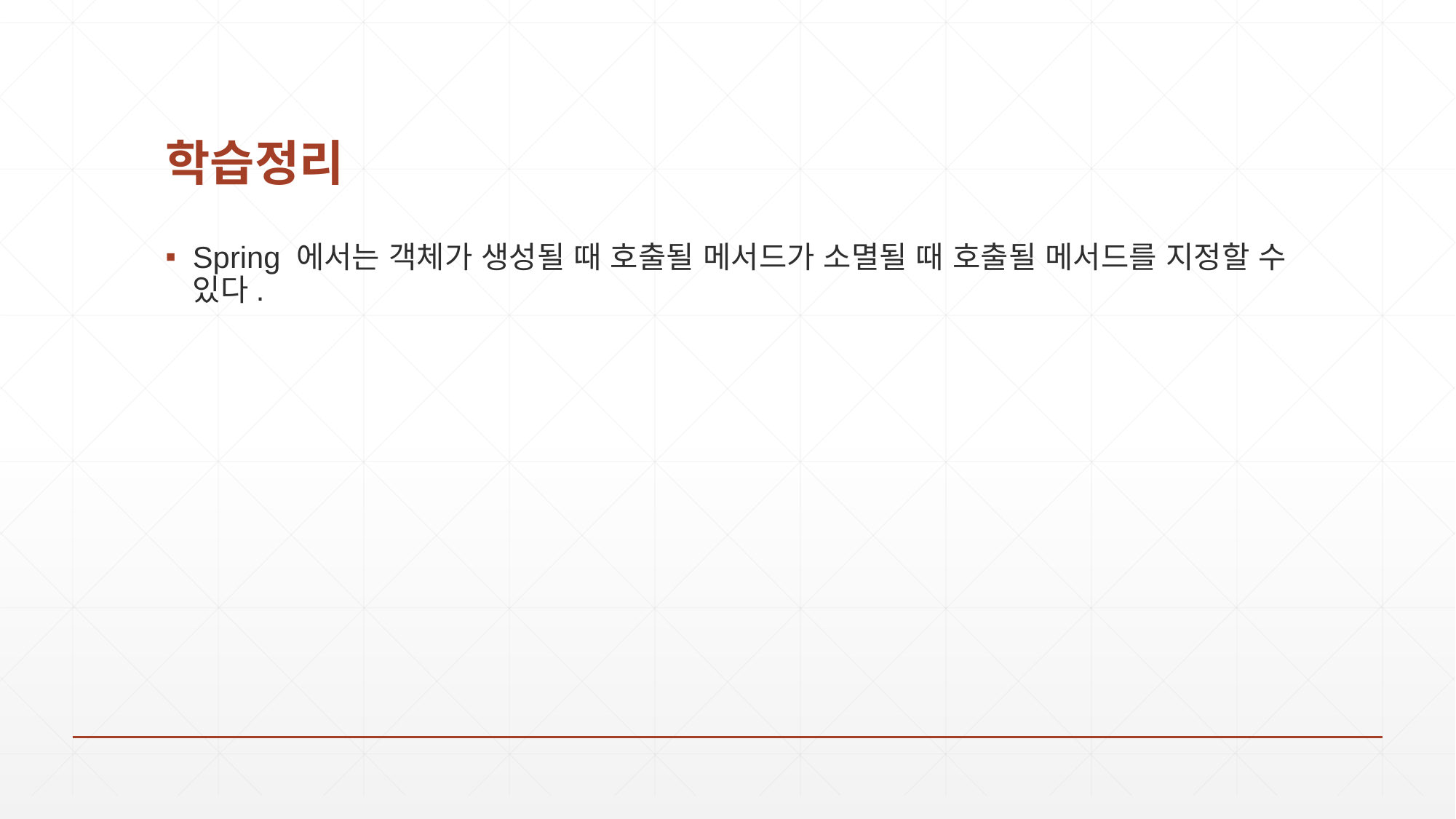

# 학습정리
Spring 에서는 객체가 생성될 때 호출될 메서드가 소멸될 때 호출될 메서드를 지정할 수 있다.